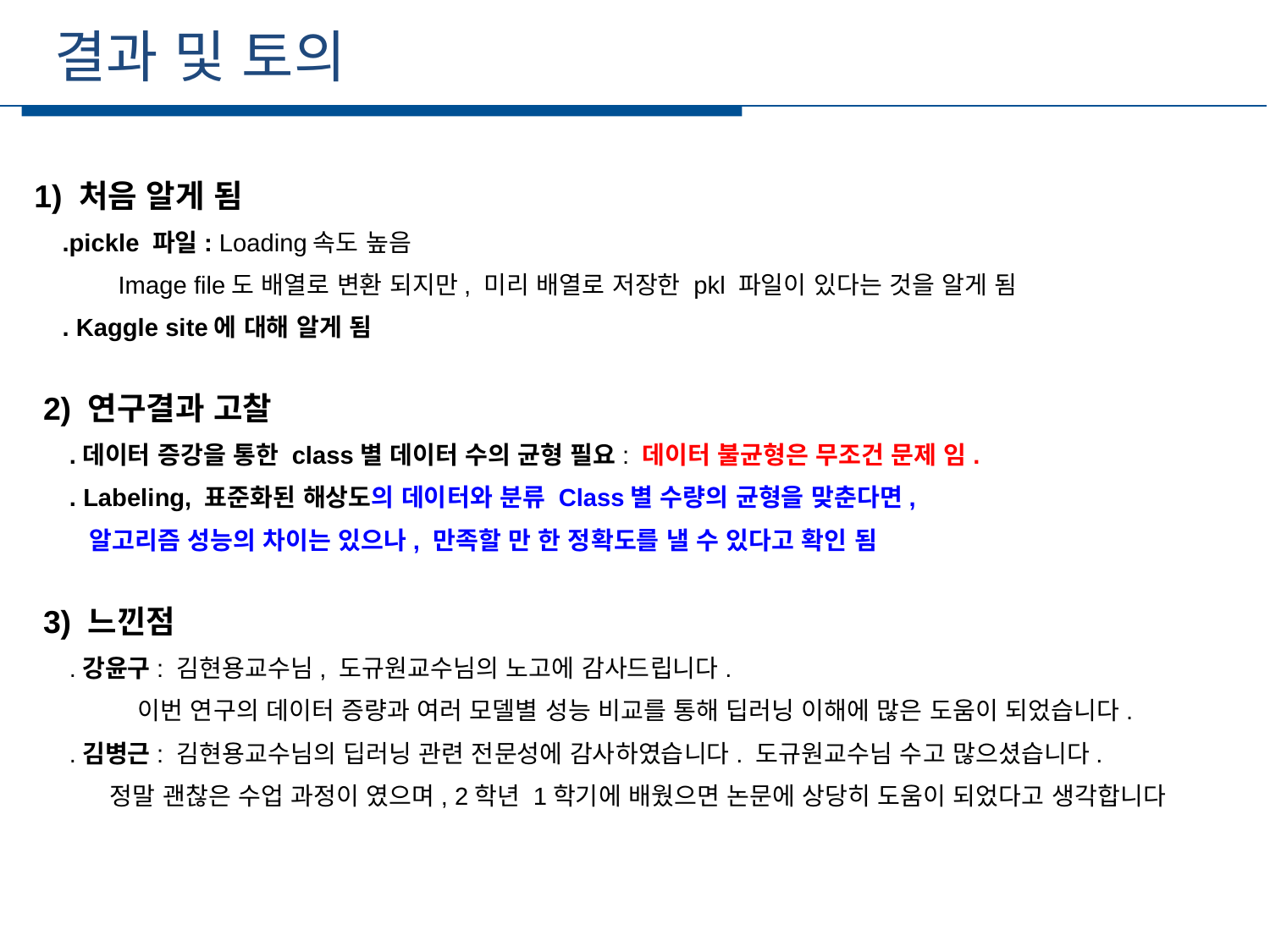

결과 및 토의
세부일정

1) 처음 알게 됨
    .pickle 파일: Loading속도 높음
            Image file도 배열로 변환 되지만, 미리 배열로 저장한 pkl 파일이 있다는 것을 알게 됨
    . Kaggle site에 대해 알게 됨

 2) 연구결과 고찰
     .데이터 증강을 통한 class별 데이터 수의 균형 필요: 데이터 불균형은 무조건 문제 임.
     . Labeling, 표준화된 해상도의 데이터와 분류 Class별 수량의 균형을 맞춘다면,
       알고리즘 성능의 차이는 있으나, 만족할 만 한 정확도를 낼 수 있다고 확인 됨

 3) 느낀점
     .강윤구: 김현용교수님, 도규원교수님의 노고에 감사드립니다.
              이번 연구의 데이터 증량과 여러 모델별 성능 비교를 통해 딥러닝 이해에 많은 도움이 되었습니다.
     .김병근: 김현용교수님의 딥러닝 관련 전문성에 감사하였습니다. 도규원교수님 수고 많으셨습니다.
          정말 괜찮은 수업 과정이 였으며, 2학년 1학기에 배웠으면 논문에 상당히 도움이 되었다고 생각합니다